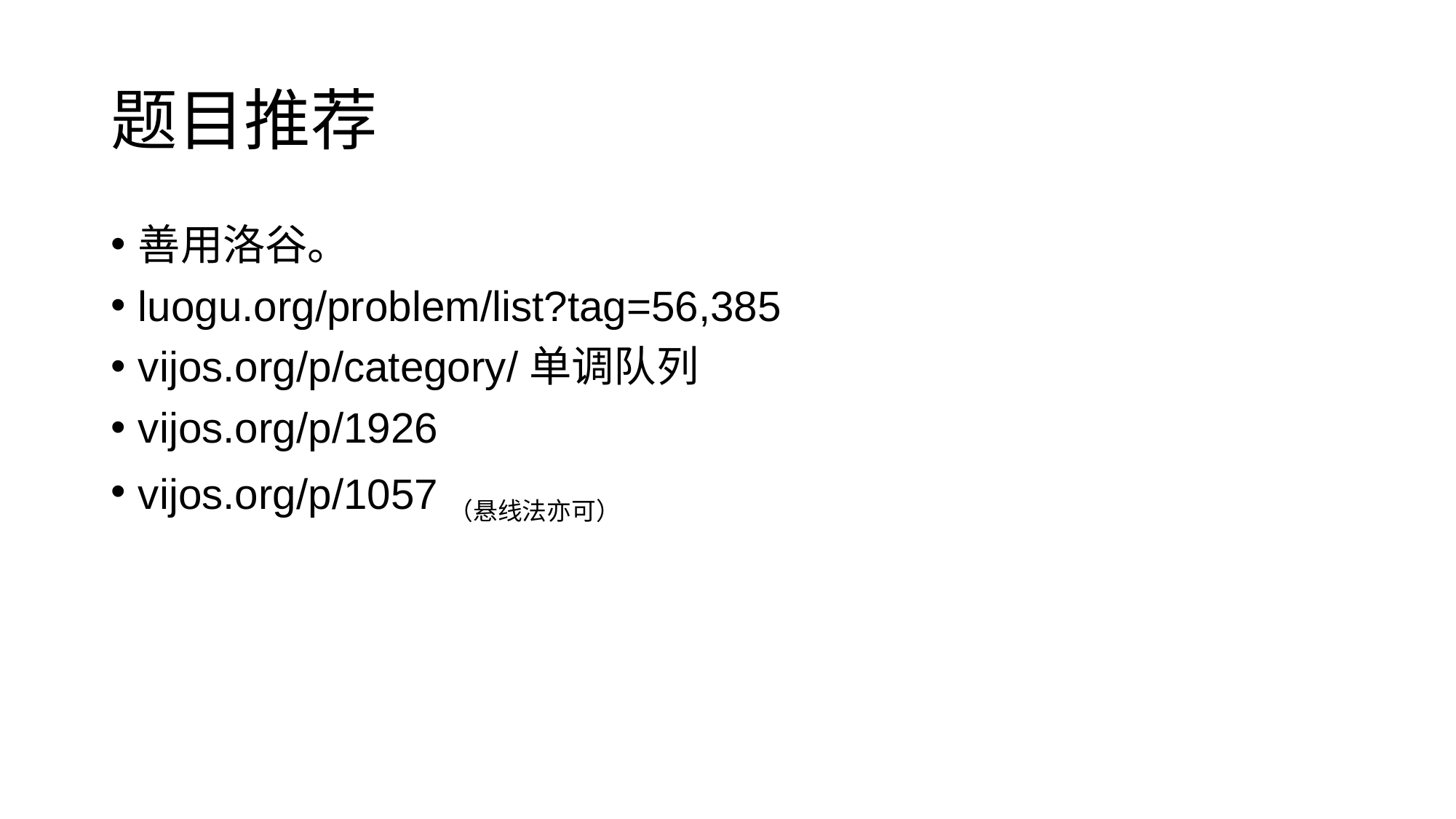

# 题目推荐
善用洛谷。
luogu.org/problem/list?tag=56,385
vijos.org/p/category/单调队列
vijos.org/p/1926
vijos.org/p/1057（悬线法亦可）